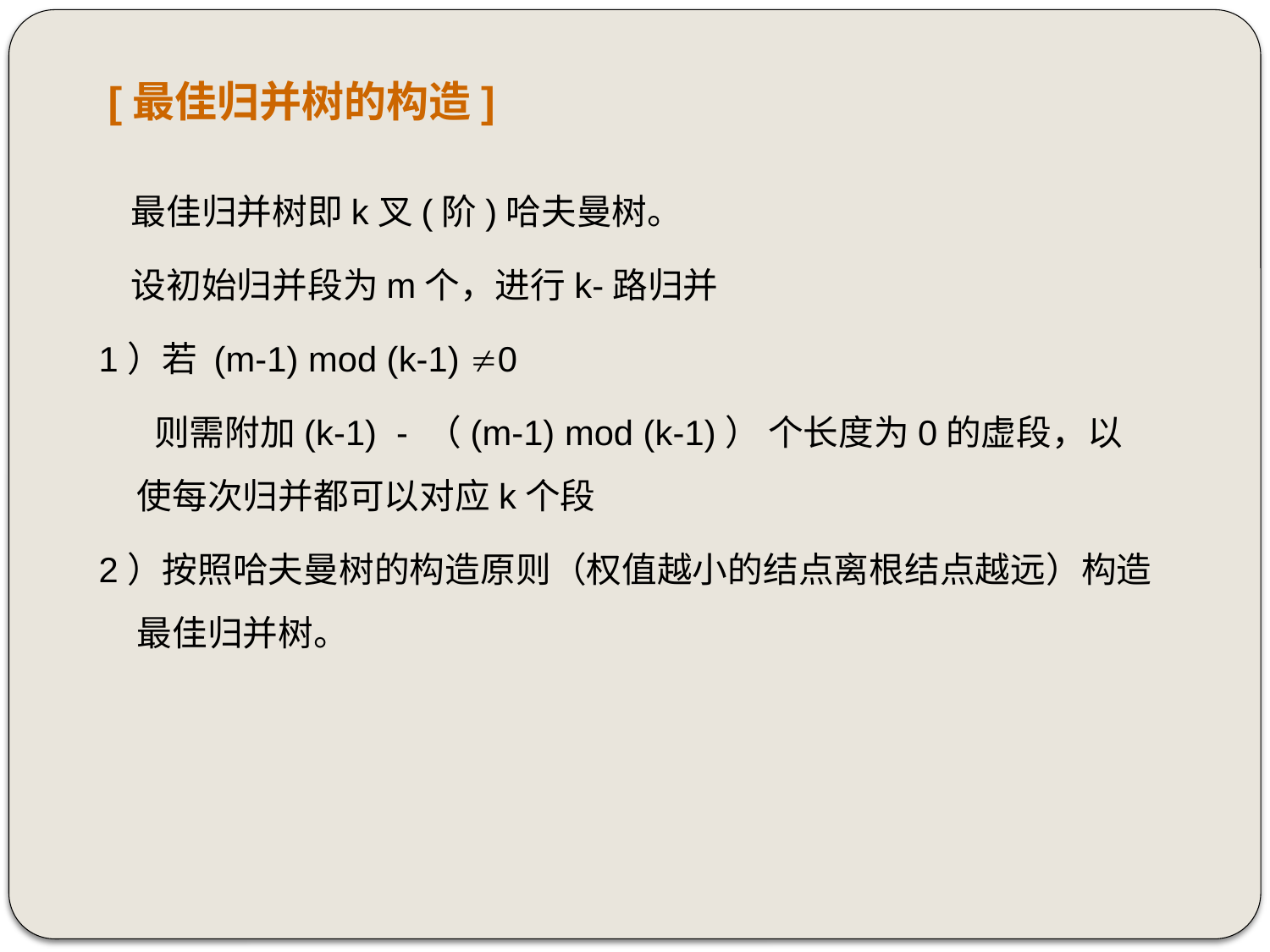

# [最佳归并树的构造]
   最佳归并树即k叉(阶)哈夫曼树。
   设初始归并段为m个，进行k-路归并
1）若 (m-1) mod (k-1) ≠0
      则需附加(k-1)  - （(m-1) mod (k-1)） 个长度为0的虚段，以使每次归并都可以对应k个段
2）按照哈夫曼树的构造原则（权值越小的结点离根结点越远）构造最佳归并树。